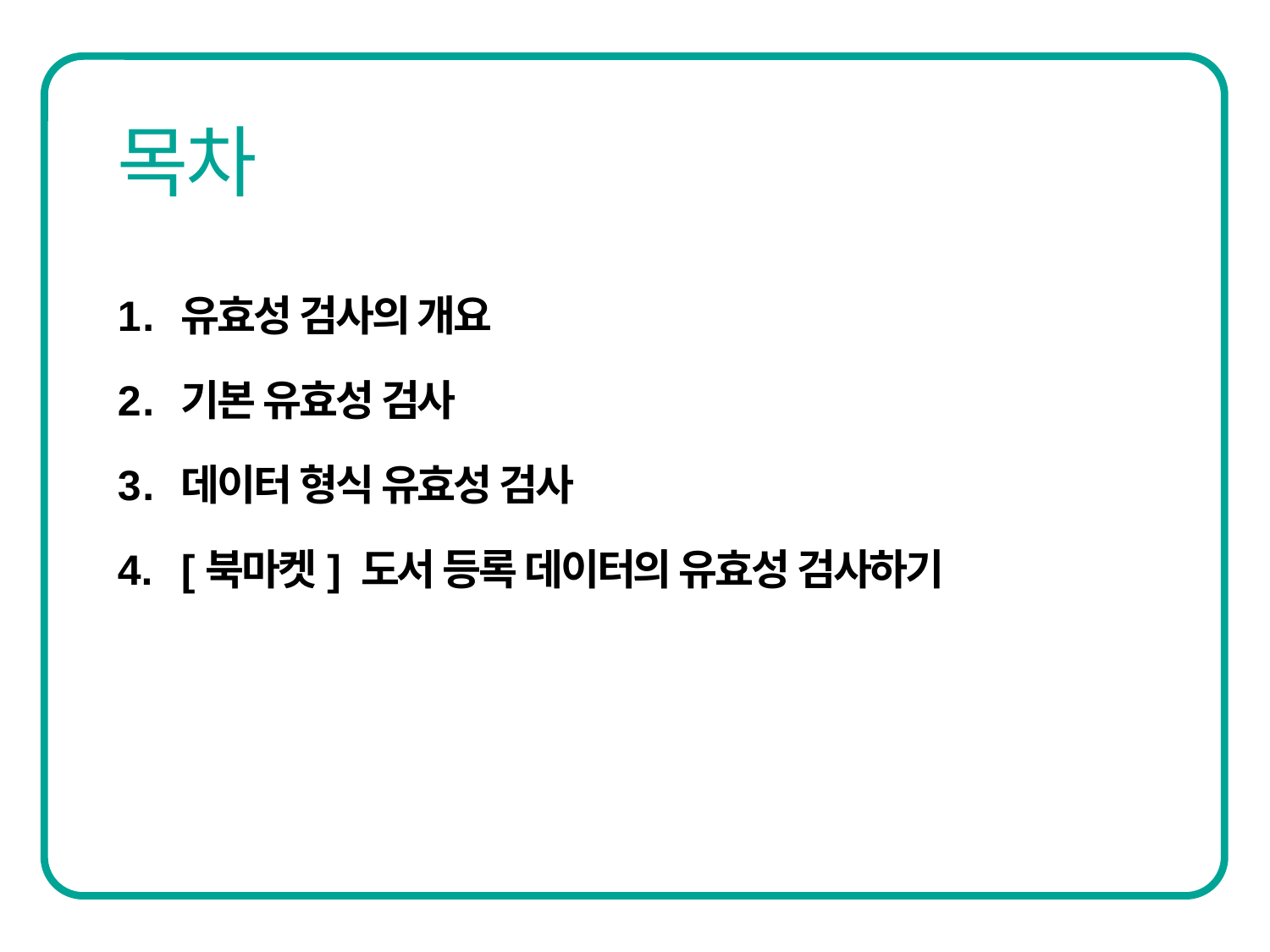

유효성 검사의 개요
기본 유효성 검사
데이터 형식 유효성 검사
[북마켓] 도서 등록 데이터의 유효성 검사하기